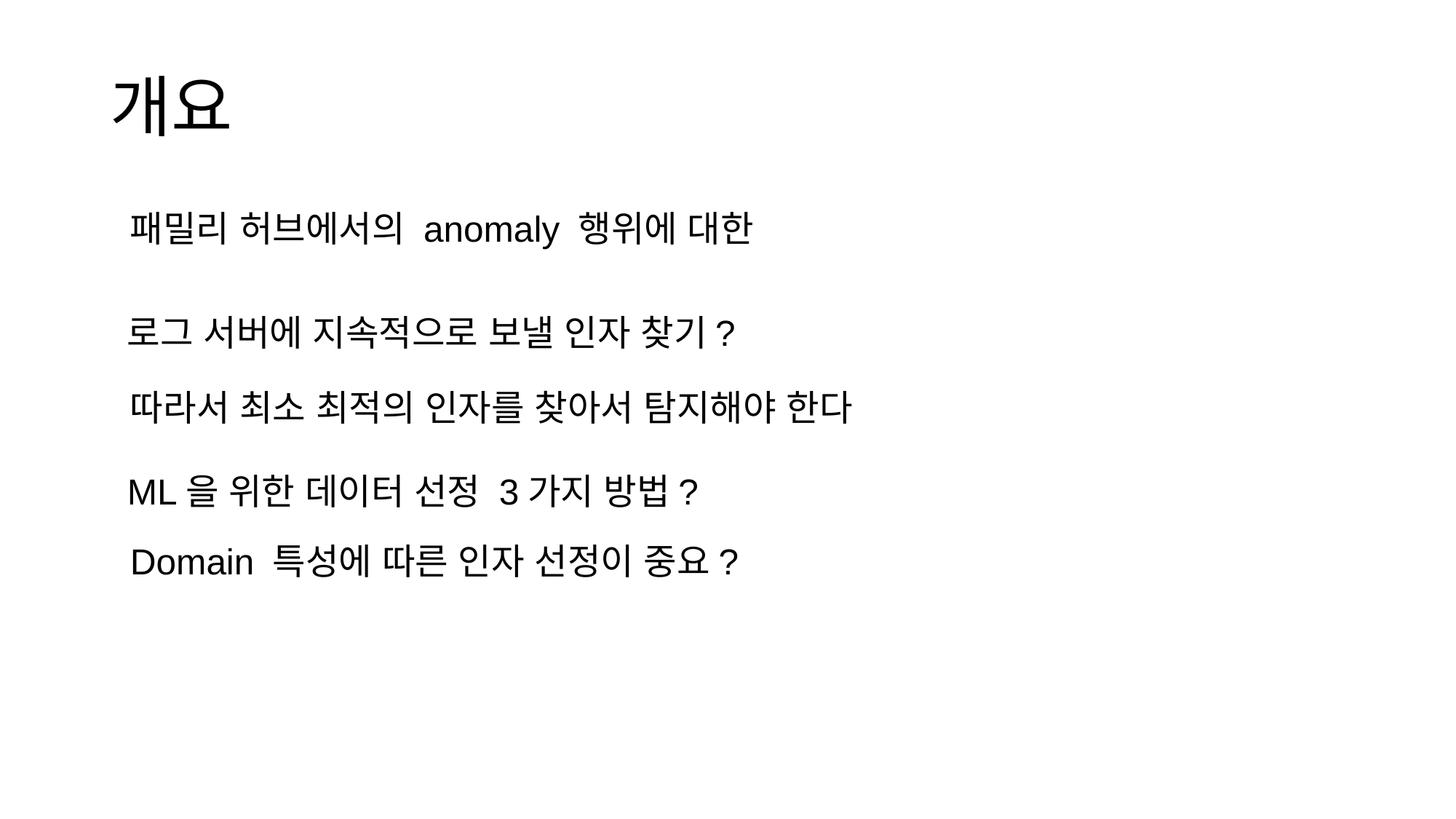

# 개요
패밀리 허브에서의 anomaly 행위에 대한
로그 서버에 지속적으로 보낼 인자 찾기?
따라서 최소 최적의 인자를 찾아서 탐지해야 한다
ML을 위한 데이터 선정 3가지 방법?

Domain 특성에 따른 인자 선정이 중요?